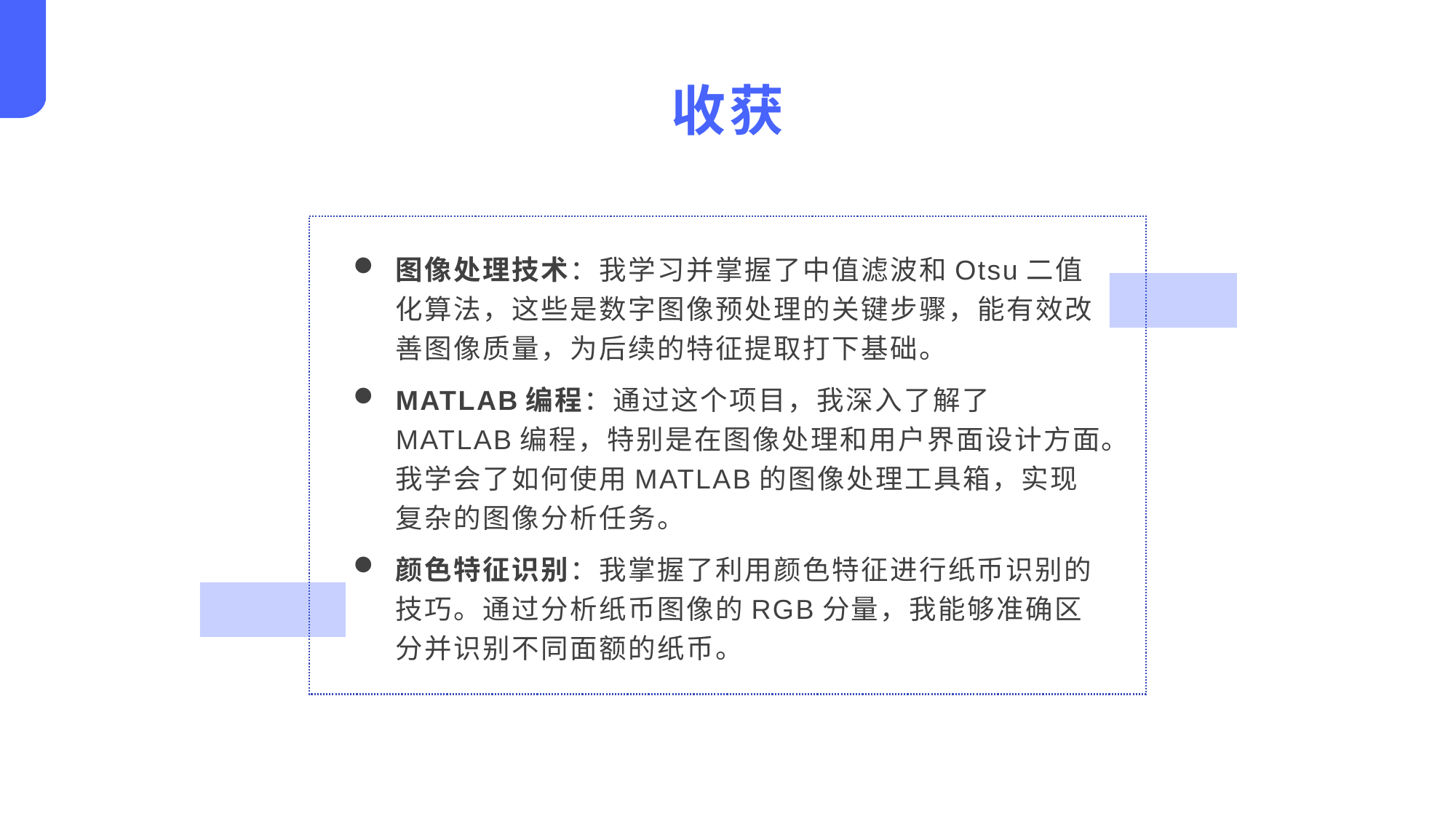

收获

图像处理技术：我学习并掌握了中值滤波和Otsu二值化算法，这些是数字图像预处理的关键步骤，能有效改善图像质量，为后续的特征提取打下基础。
MATLAB编程：通过这个项目，我深入了解了MATLAB编程，特别是在图像处理和用户界面设计方面。我学会了如何使用MATLAB的图像处理工具箱，实现复杂的图像分析任务。
颜色特征识别：我掌握了利用颜色特征进行纸币识别的技巧。通过分析纸币图像的RGB分量，我能够准确区分并识别不同面额的纸币。